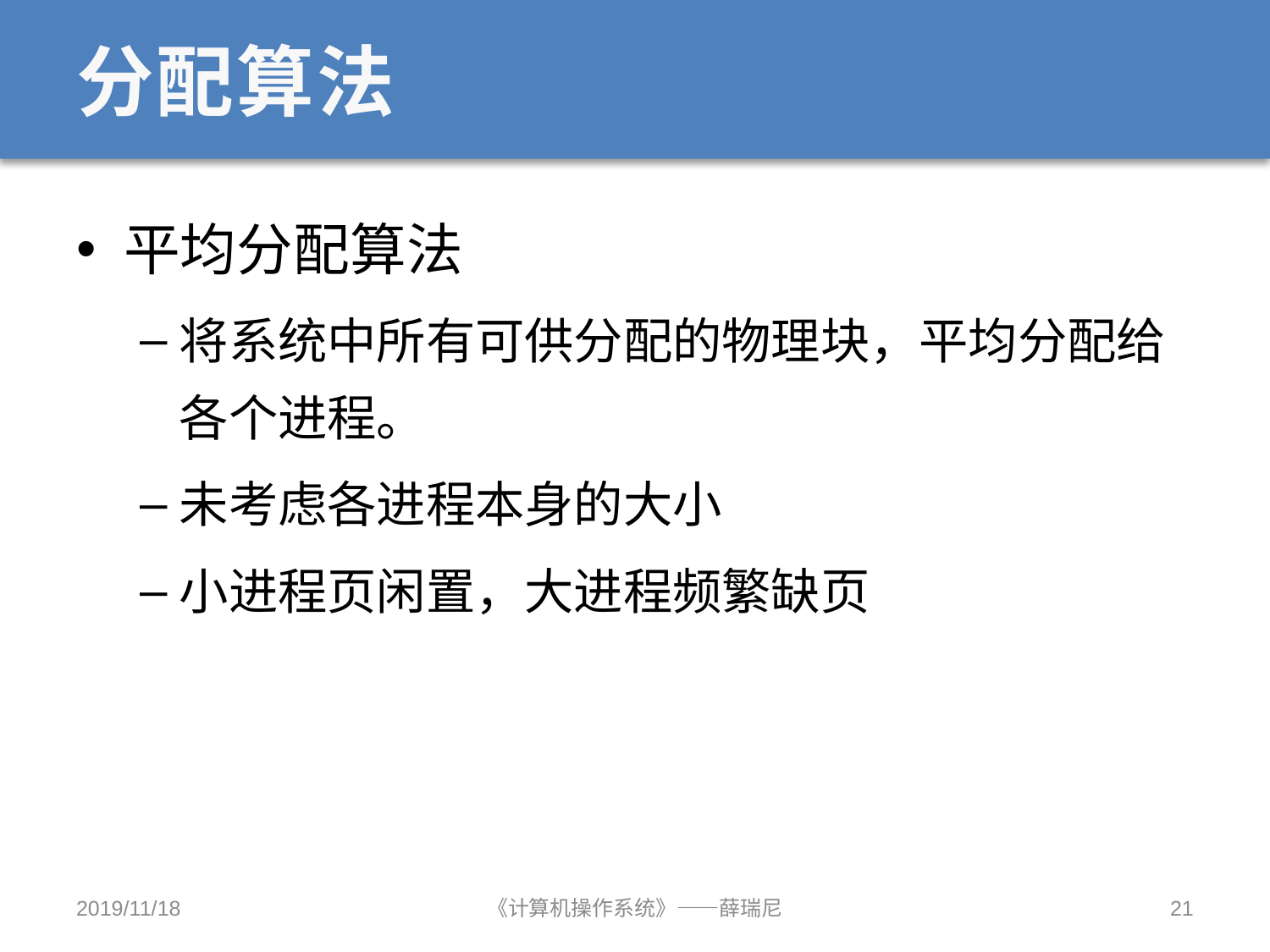

# 分配算法
平均分配算法
将系统中所有可供分配的物理块，平均分配给各个进程。
未考虑各进程本身的大小
小进程页闲置，大进程频繁缺页
2019/11/18
《计算机操作系统》——薛瑞尼
21